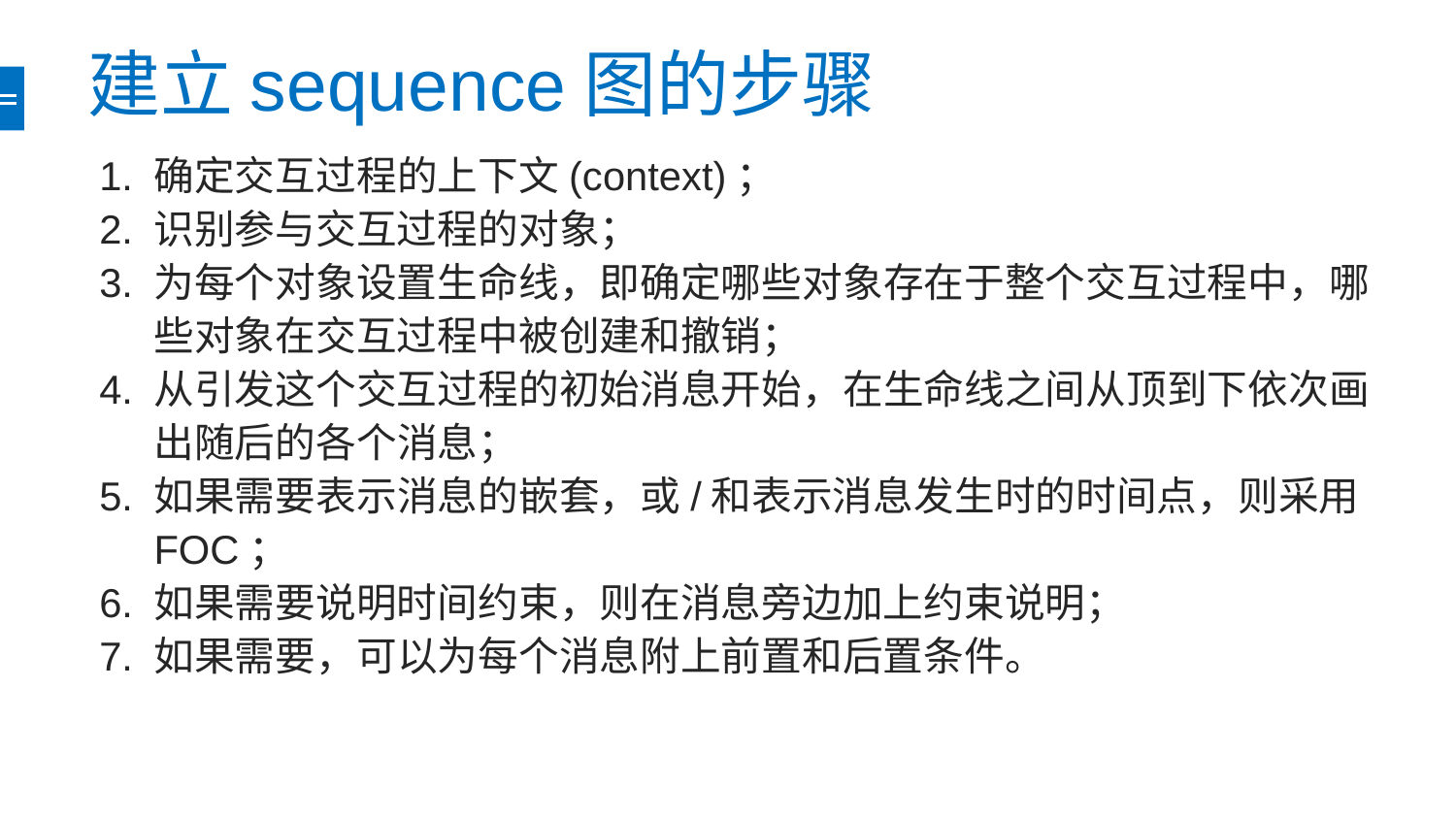

# 建立sequence图的步骤
1. 确定交互过程的上下文(context)；
2. 识别参与交互过程的对象；
3. 为每个对象设置生命线，即确定哪些对象存在于整个交互过程中，哪些对象在交互过程中被创建和撤销；
4. 从引发这个交互过程的初始消息开始，在生命线之间从顶到下依次画出随后的各个消息；
5. 如果需要表示消息的嵌套，或/和表示消息发生时的时间点，则采用FOC；
6. 如果需要说明时间约束，则在消息旁边加上约束说明；
7. 如果需要，可以为每个消息附上前置和后置条件。